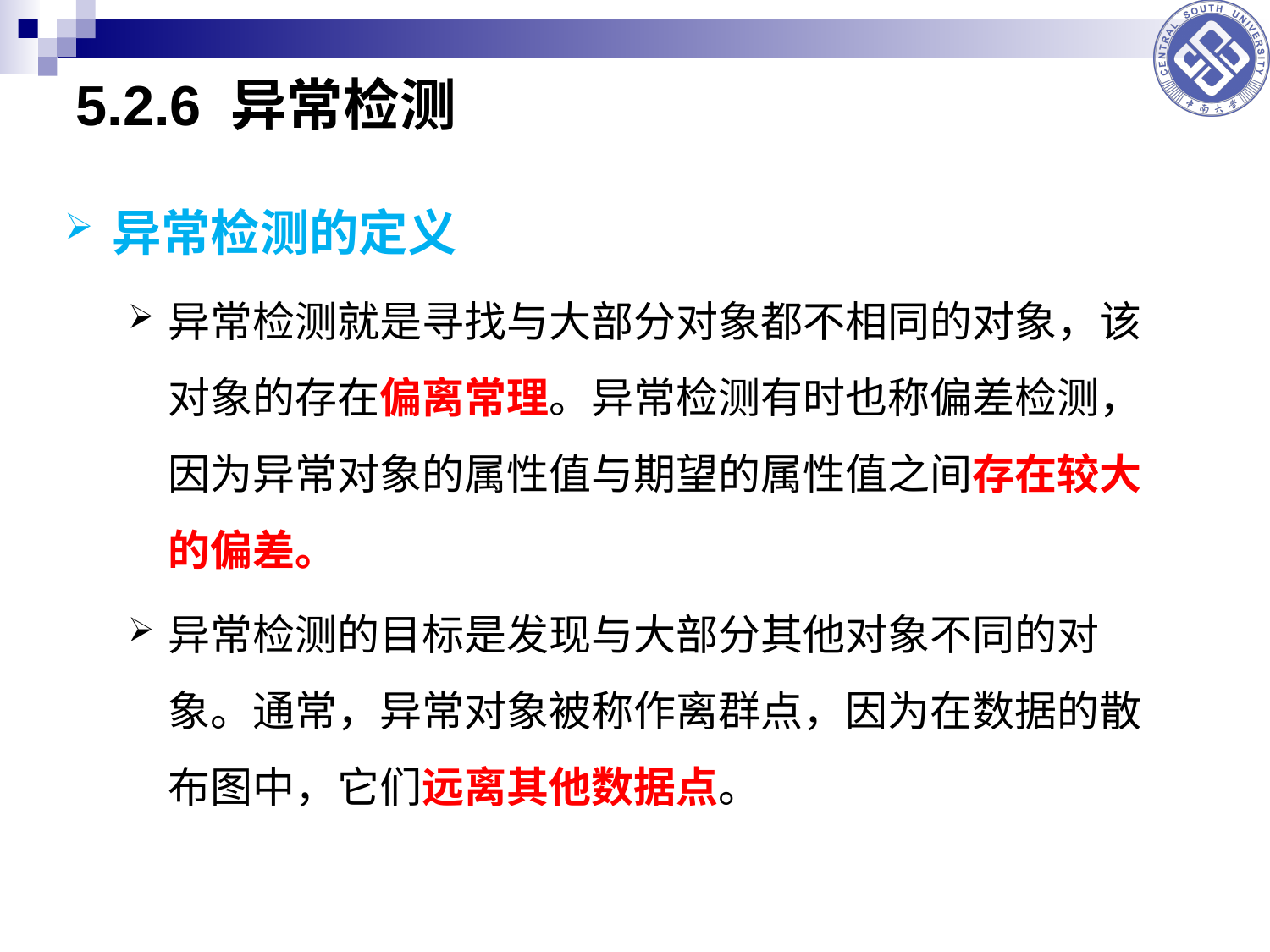

5.2.6 异常检测
异常检测的定义
异常检测就是寻找与大部分对象都不相同的对象，该对象的存在偏离常理。异常检测有时也称偏差检测，因为异常对象的属性值与期望的属性值之间存在较大的偏差。
异常检测的目标是发现与大部分其他对象不同的对象。通常，异常对象被称作离群点，因为在数据的散布图中，它们远离其他数据点。